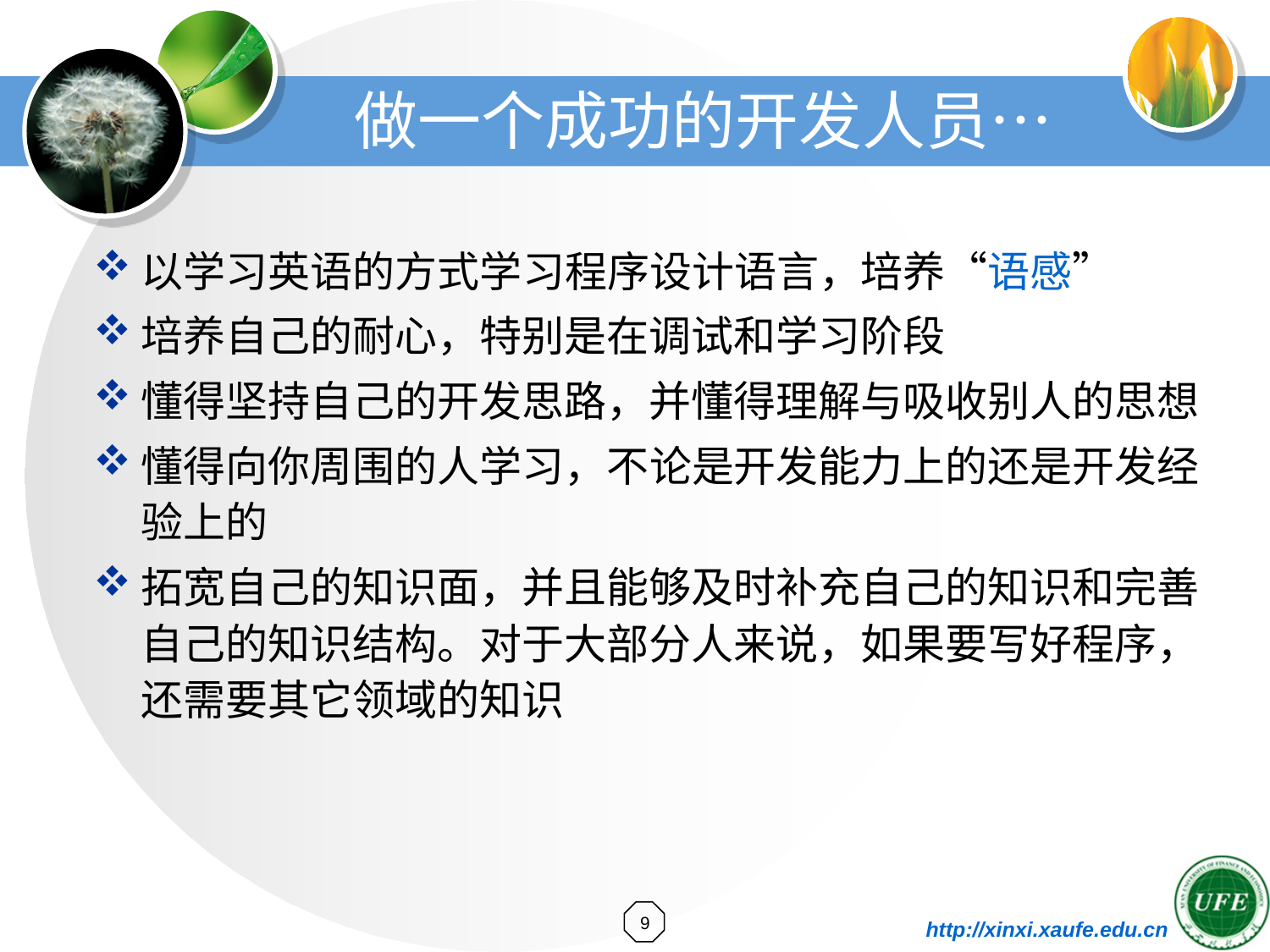

# 做一个成功的开发人员…
以学习英语的方式学习程序设计语言，培养“语感”
培养自己的耐心，特别是在调试和学习阶段
懂得坚持自己的开发思路，并懂得理解与吸收别人的思想
懂得向你周围的人学习，不论是开发能力上的还是开发经验上的
拓宽自己的知识面，并且能够及时补充自己的知识和完善自己的知识结构。对于大部分人来说，如果要写好程序，还需要其它领域的知识

9
http://xinxi.xaufe.edu.cn